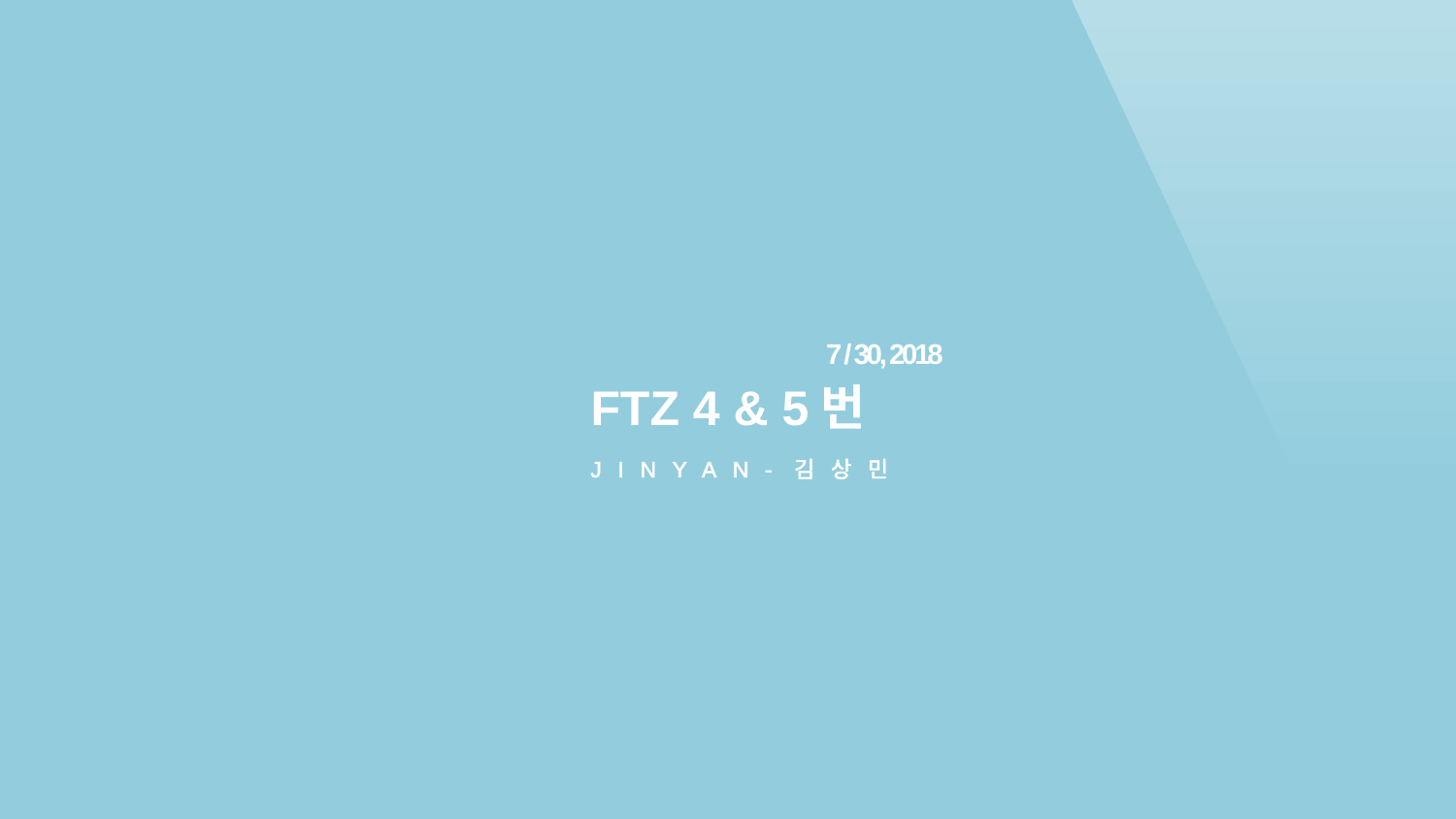

7 / 30, 2018
FTZ 4 & 5번
JINYAN-김상민